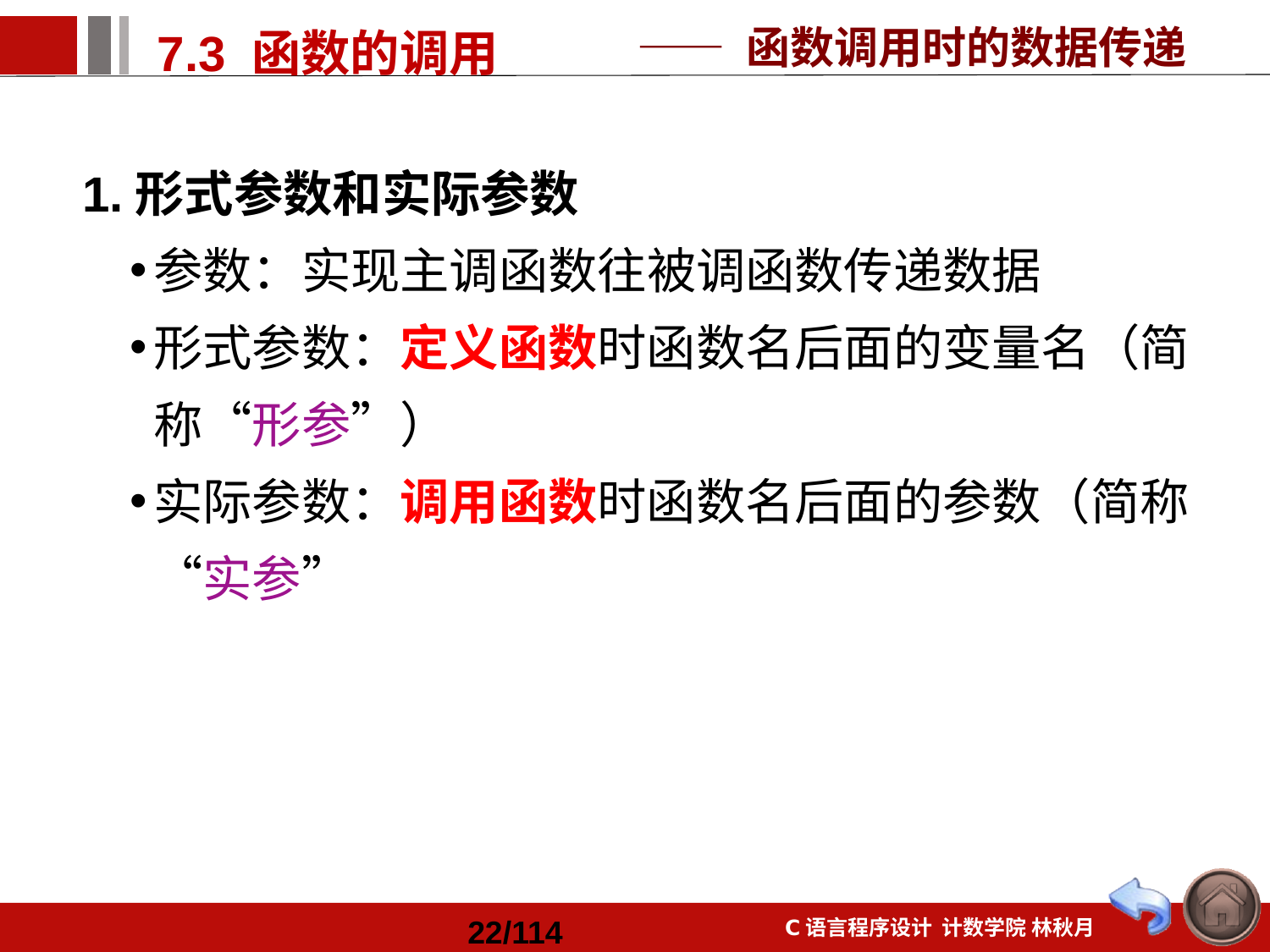

—— 函数调用时的数据传递
1.形式参数和实际参数
参数：实现主调函数往被调函数传递数据
形式参数：定义函数时函数名后面的变量名（简称“形参”）
实际参数：调用函数时函数名后面的参数（简称“实参”